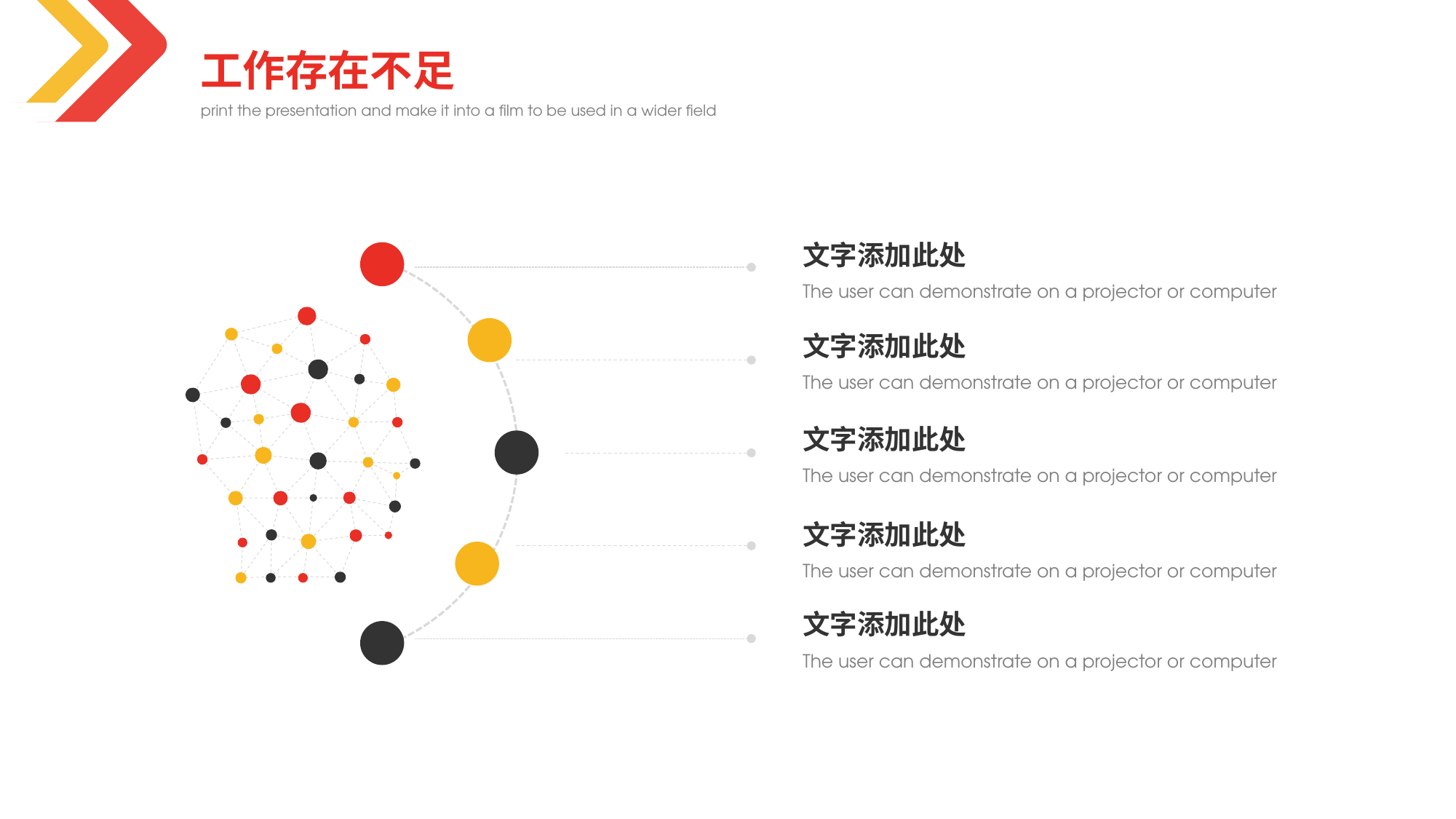

工作存在不足
print the presentation and make it into a film to be used in a wider field
文字添加此处
The user can demonstrate on a projector or computer

文字添加此处
The user can demonstrate on a projector or computer
文字添加此处
The user can demonstrate on a projector or computer
文字添加此处
The user can demonstrate on a projector or computer
文字添加此处
The user can demonstrate on a projector or computer